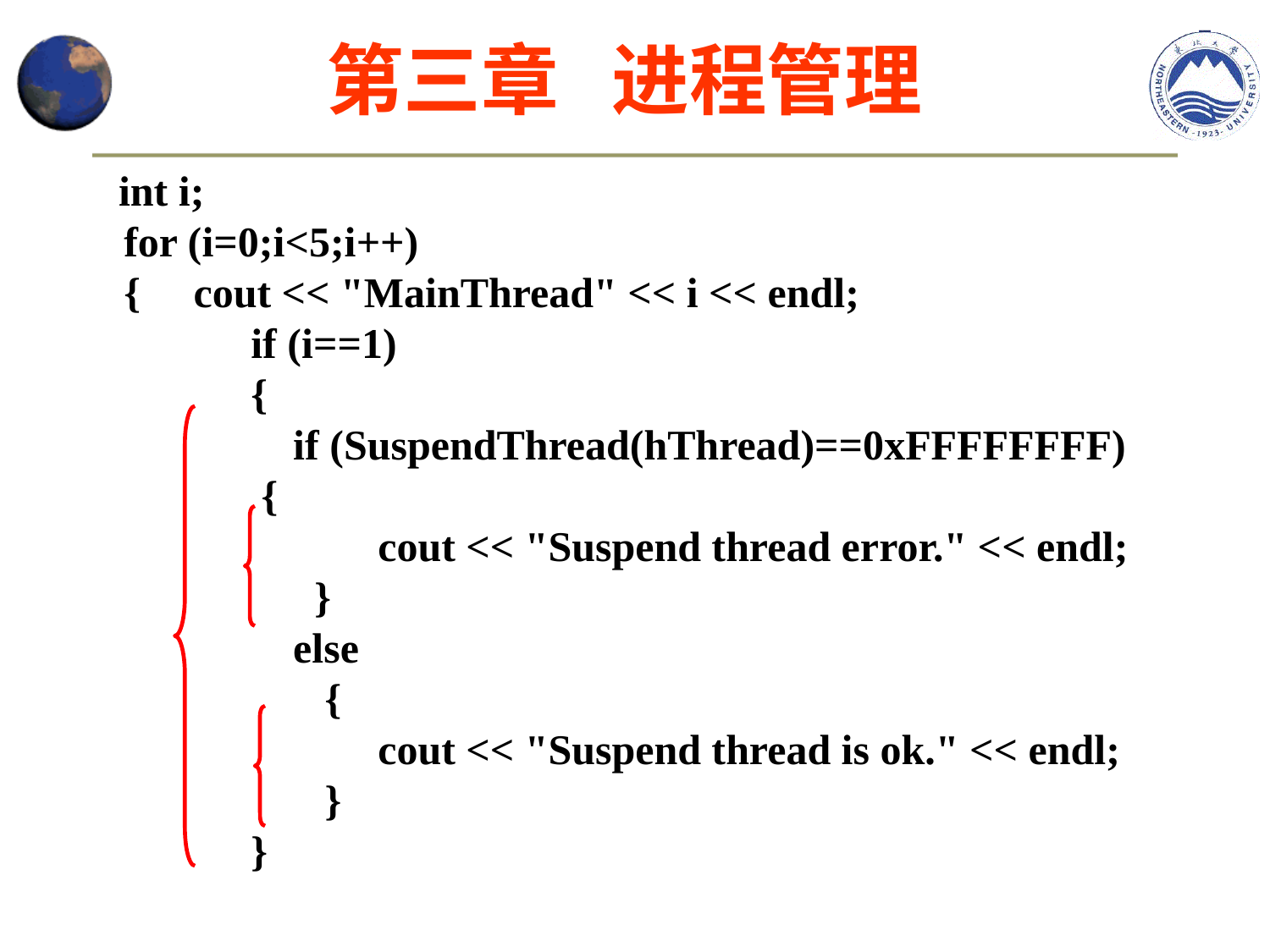

第三章   进程管理
    int i;
	for (i=0;i<5;i++)
	{     cout << "MainThread" << i << endl;
		if (i==1)
		{
		    if (SuspendThread(hThread)==0xFFFFFFFF)
	             {
			cout << "Suspend thread error." << endl;
		      }
		    else
		       {
			cout << "Suspend thread is ok." << endl;
		       }
		}